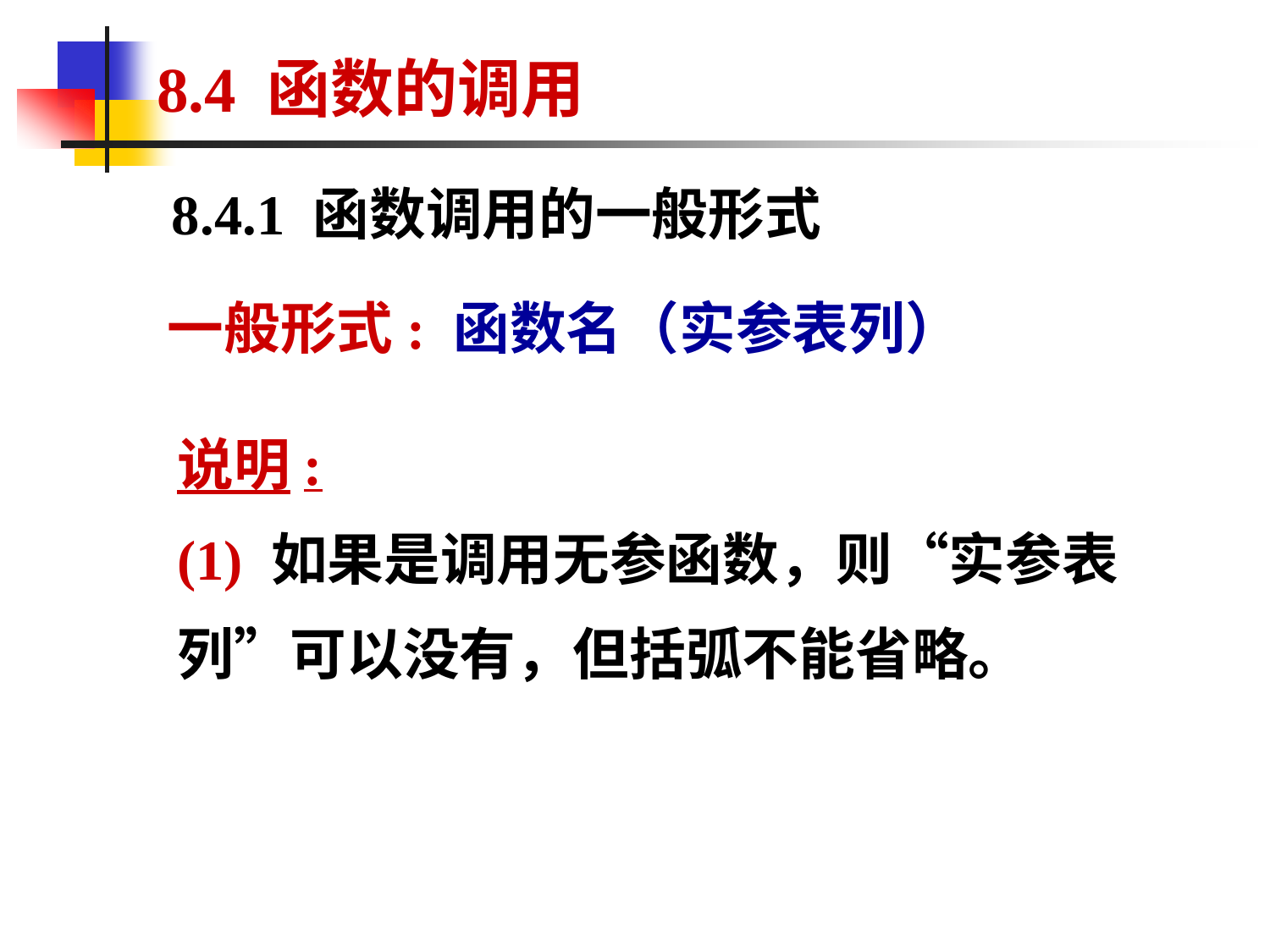

8.4 函数的调用
 8.4.1 函数调用的一般形式
一般形式: 函数名（实参表列）
说明:
(1) 如果是调用无参函数，则“实参表列”可以没有，但括弧不能省略。